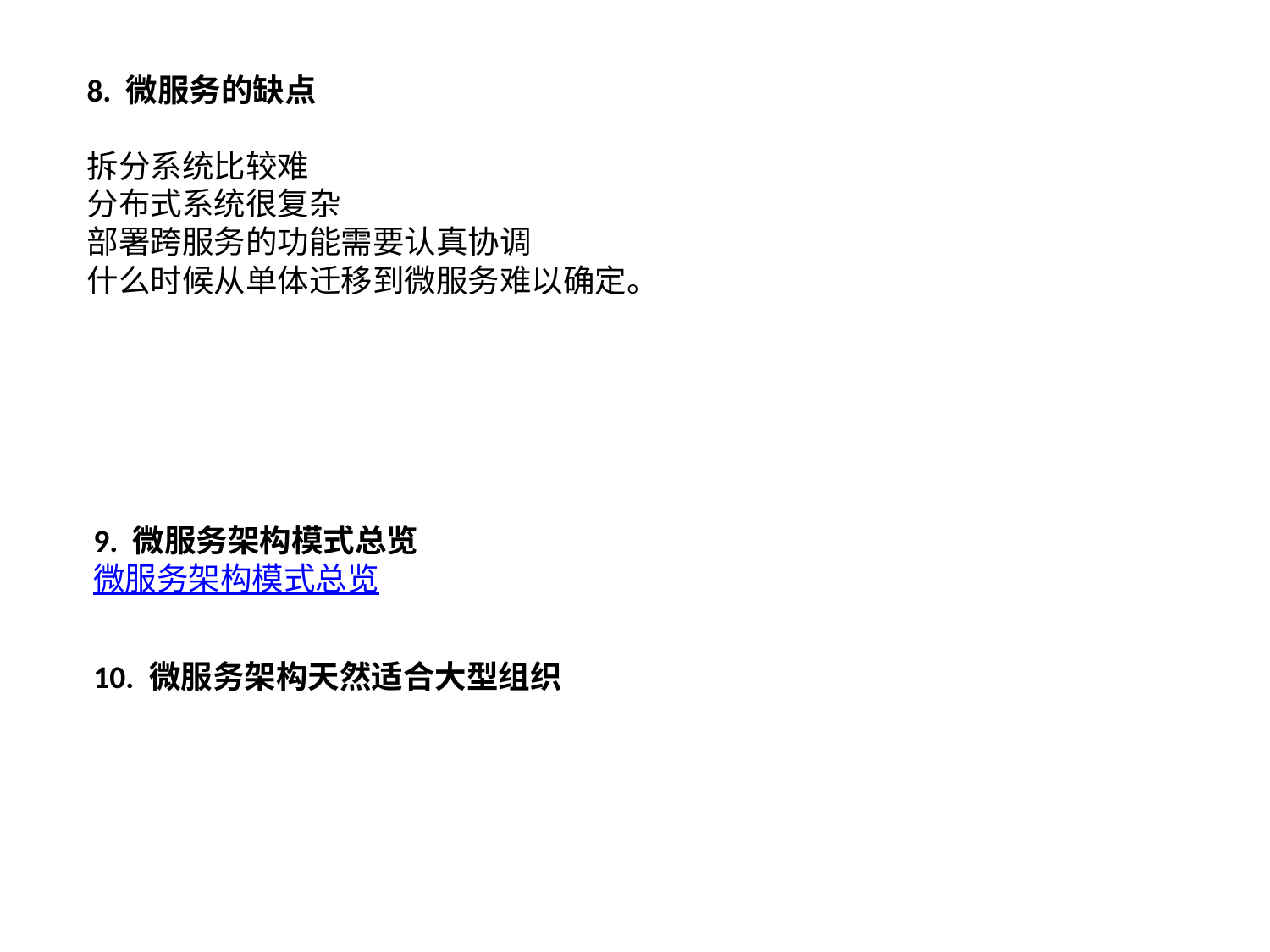

8. 微服务的缺点

拆分系统比较难
分布式系统很复杂
部署跨服务的功能需要认真协调
什么时候从单体迁移到微服务难以确定。

9. 微服务架构模式总览
微服务架构模式总览
10. 微服务架构天然适合大型组织